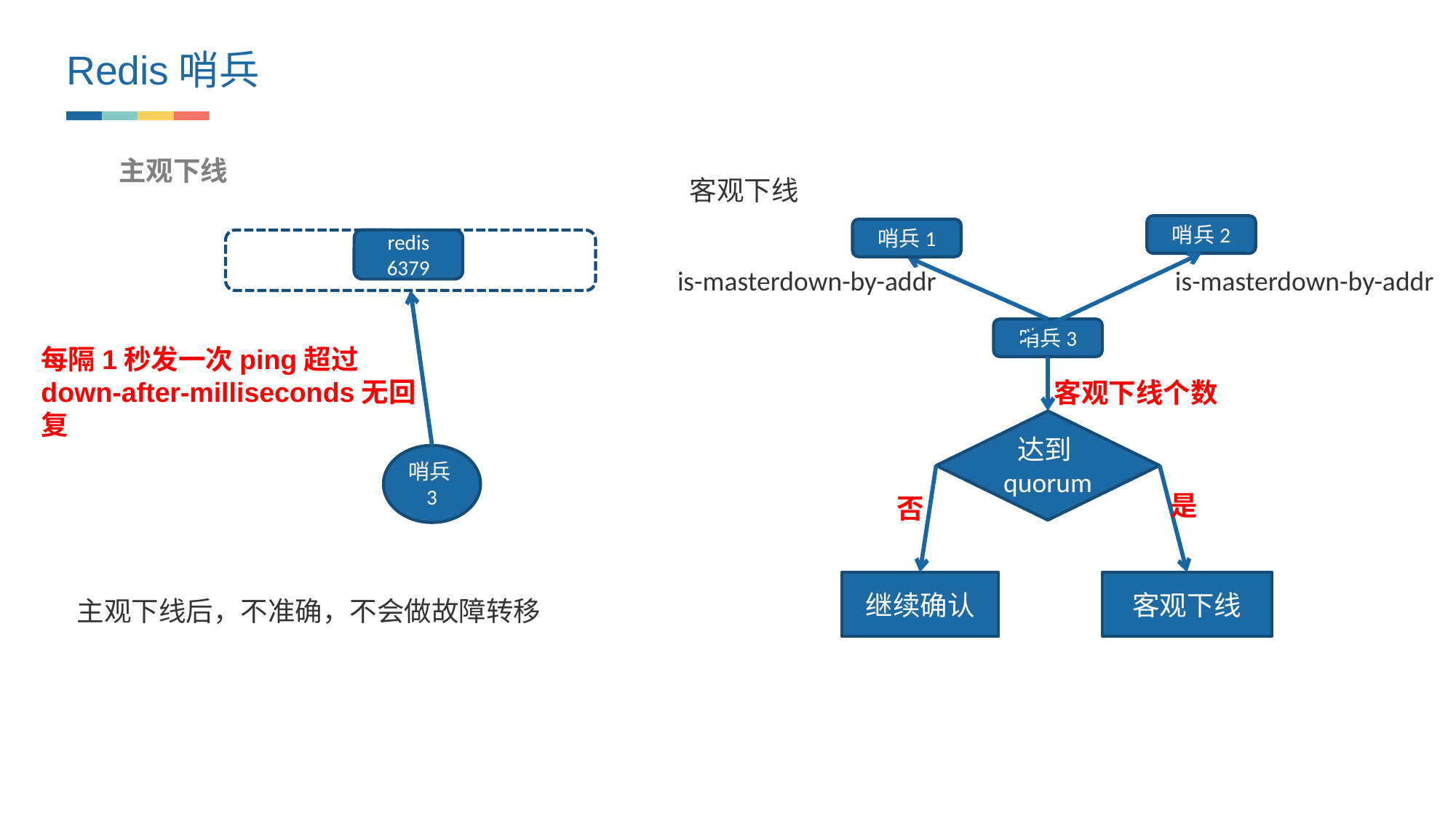

Redis哨兵

主观下线
客观下线
哨兵2
哨兵1
redis 6379

每隔1秒发一次ping超过
down-after-milliseconds无回复
哨兵3
is-masterdown-by-addr
is-masterdown-by-addr
哨兵3
客观下线个数
达到quorum
是
否
主观下线后，不准确，不会做故障转移
继续确认
客观下线